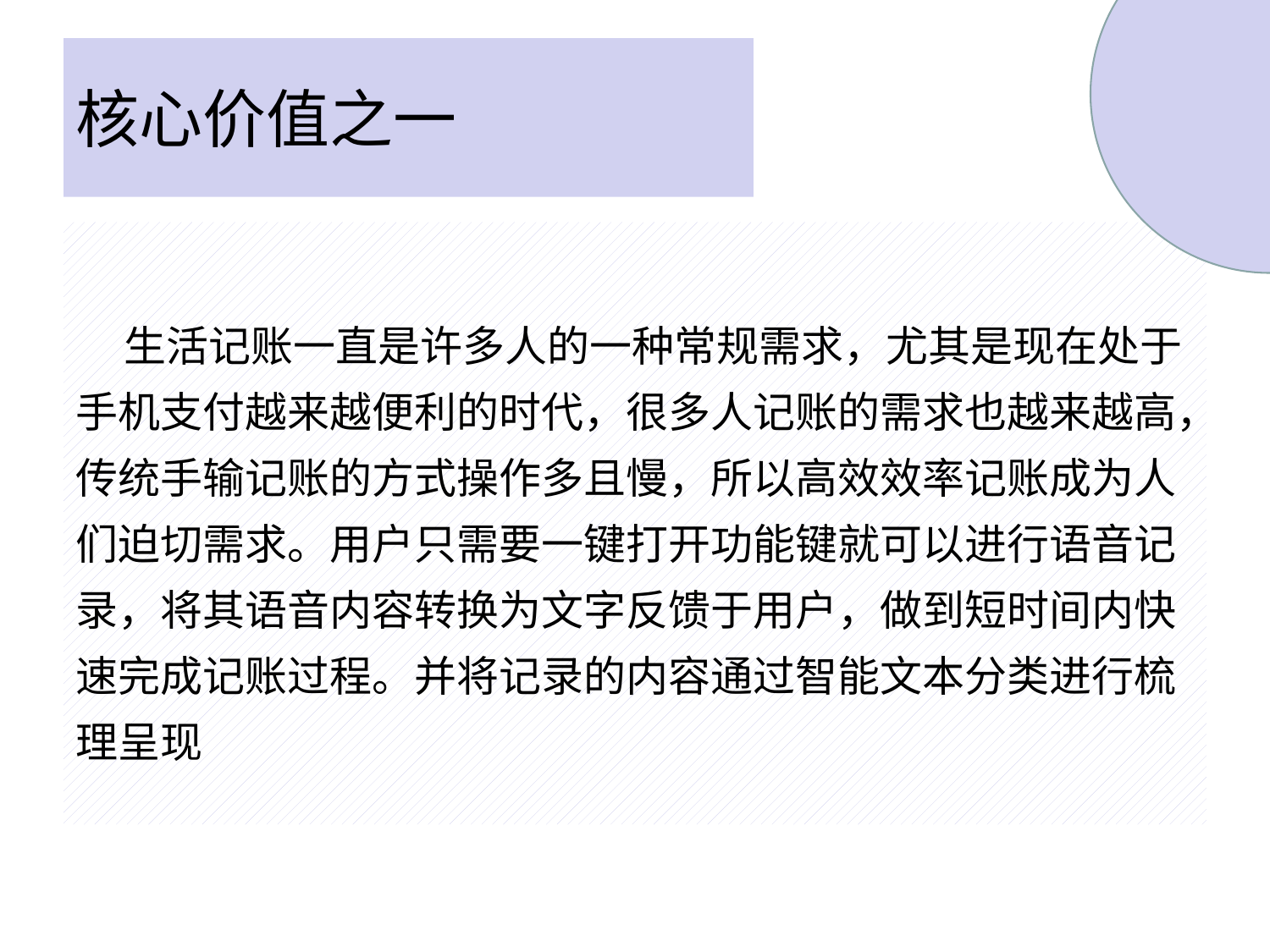

# 核心价值之一

    生活记账一直是许多人的一种常规需求，尤其是现在处于手机支付越来越便利的时代，很多人记账的需求也越来越高，传统手输记账的方式操作多且慢，所以高效效率记账成为人们迫切需求。用户只需要一键打开功能键就可以进行语音记录，将其语音内容转换为文字反馈于用户，做到短时间内快速完成记账过程。并将记录的内容通过智能文本分类进行梳理呈现